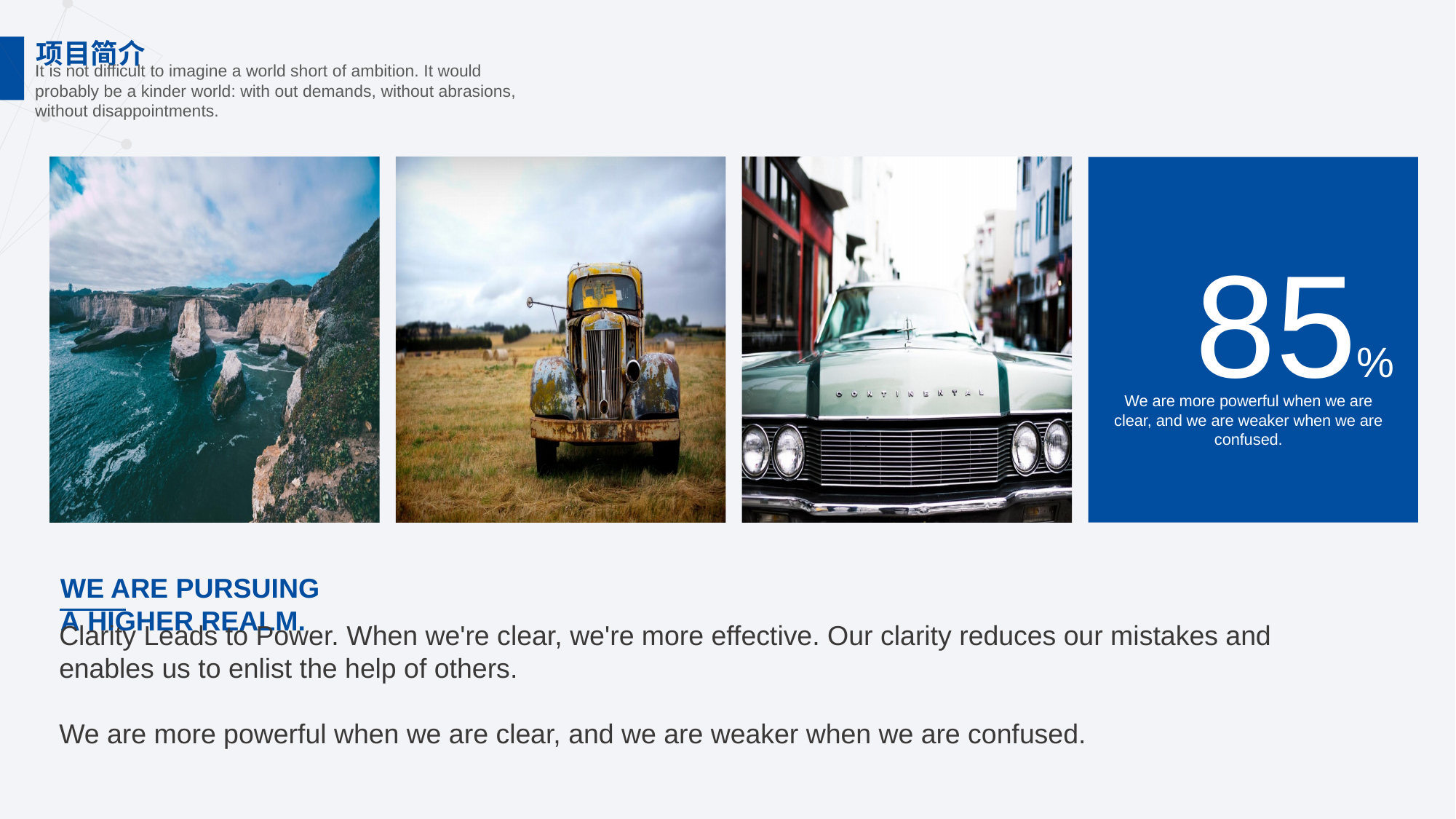

项目简介

It is not difficult to imagine a world short of ambition. It would probably be a kinder world: with out demands, without abrasions, without disappointments.

85%
We are more powerful when we are clear, and we are weaker when we are confused.
WE ARE PURSUING A HIGHER REALM.
Clarity Leads to Power. When we're clear, we're more effective. Our clarity reduces our mistakes and enables us to enlist the help of others.

We are more powerful when we are clear, and we are weaker when we are confused.